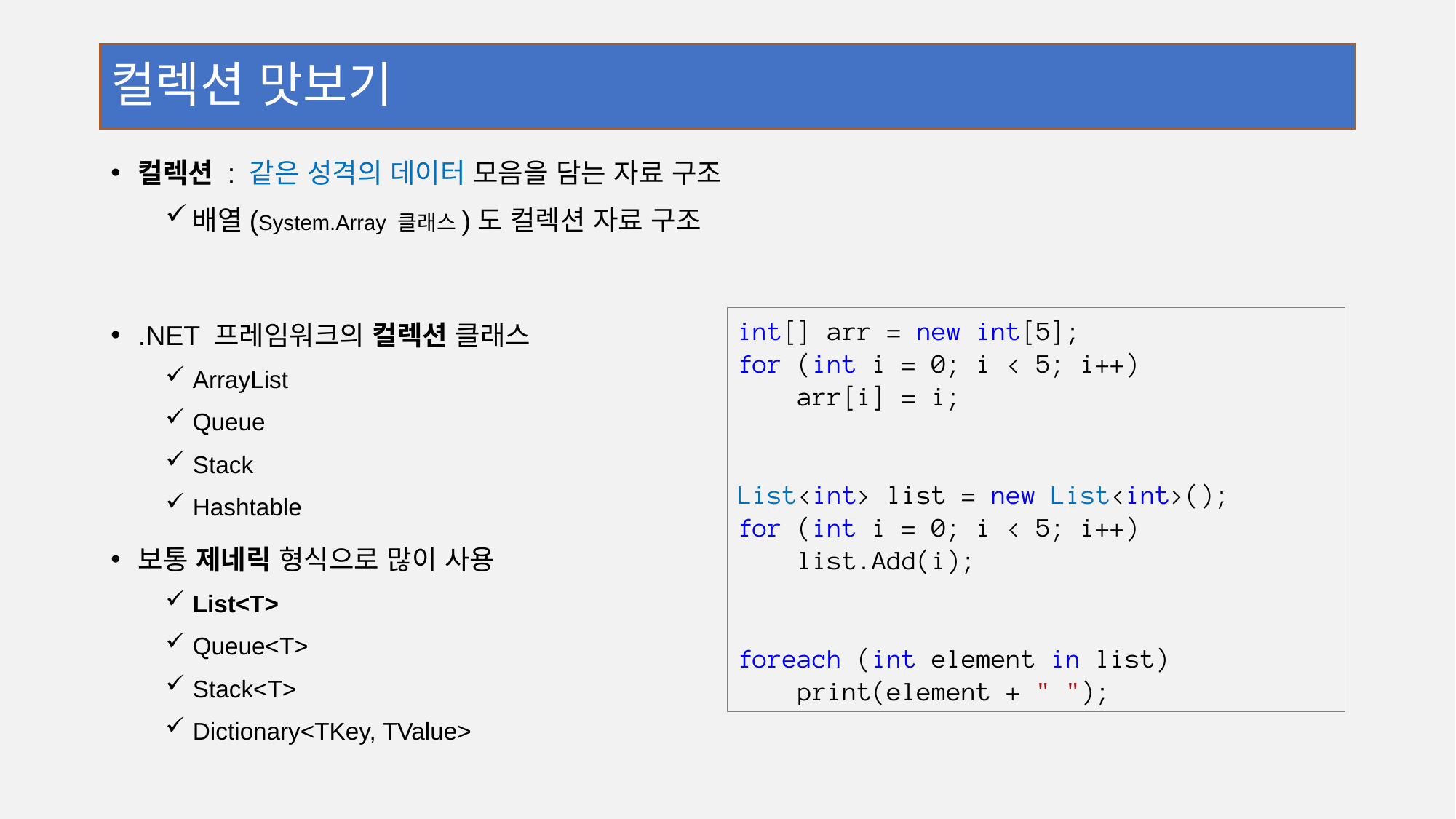

# 컬렉션 맛보기
컬렉션 : 같은 성격의 데이터 모음을 담는 자료 구조
배열(System.Array 클래스)도 컬렉션 자료 구조

.NET 프레임워크의 컬렉션 클래스
ArrayList
Queue
Stack
Hashtable
보통 제네릭 형식으로 많이 사용
List<T>
Queue<T>
Stack<T>
Dictionary<TKey, TValue>
int[] arr = new int[5];
for (int i = 0; i < 5; i++)
    arr[i] = i;

List<int> list = new List<int>();
for (int i = 0; i < 5; i++)
    list.Add(i);

foreach (int element in list)
    print(element + " ");